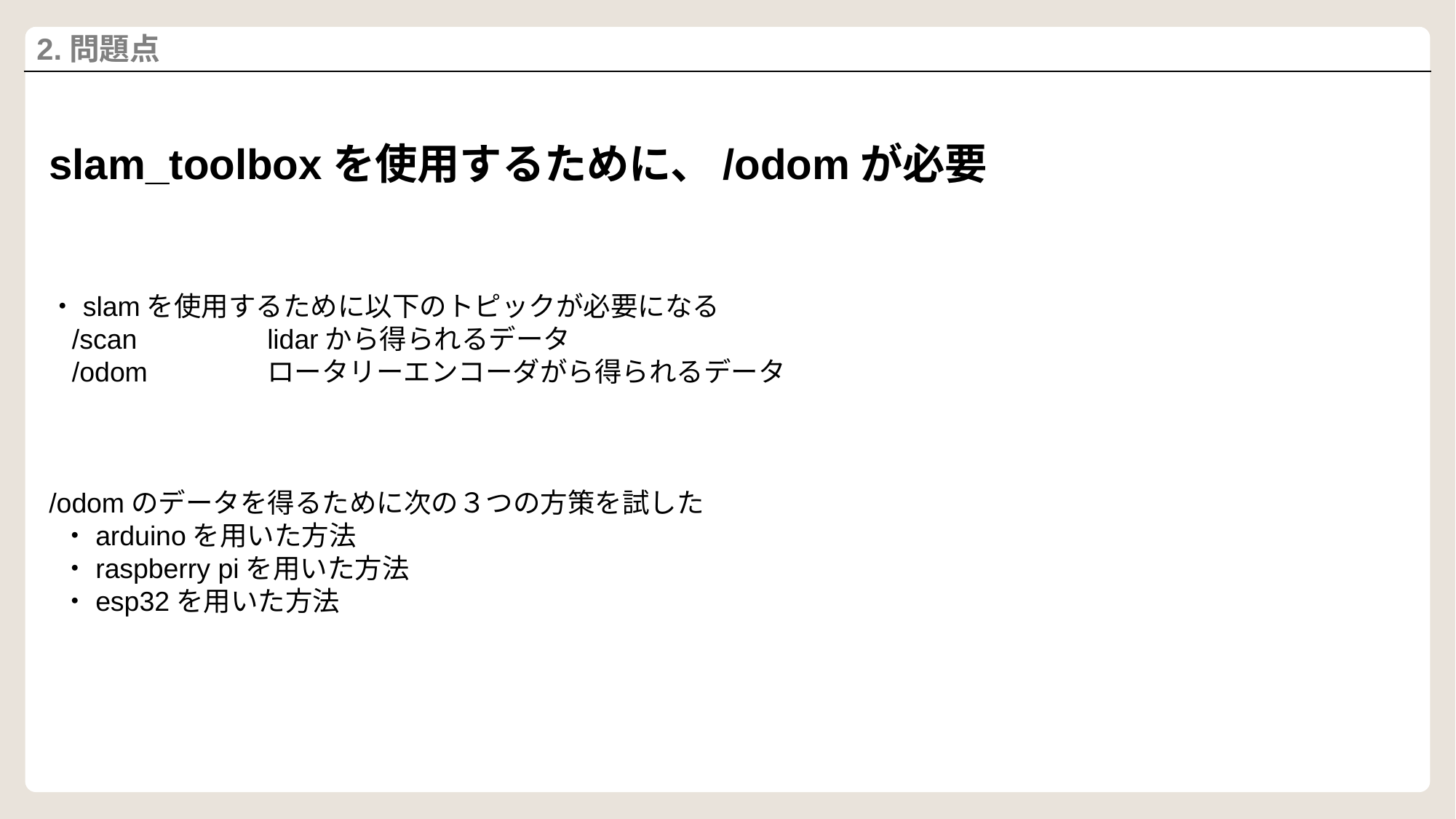

2.問題点
ｎ
slam_toolboxを使用するために、/odomが必要
・slamを使用するために以下のトピックが必要になる
   /scan		lidarから得られるデータ
   /odom		ロータリーエンコーダがら得られるデータ

/odomのデータを得るために次の３つの方策を試した
 ・arduinoを用いた方法
 ・raspberry piを用いた方法
 ・esp32を用いた方法